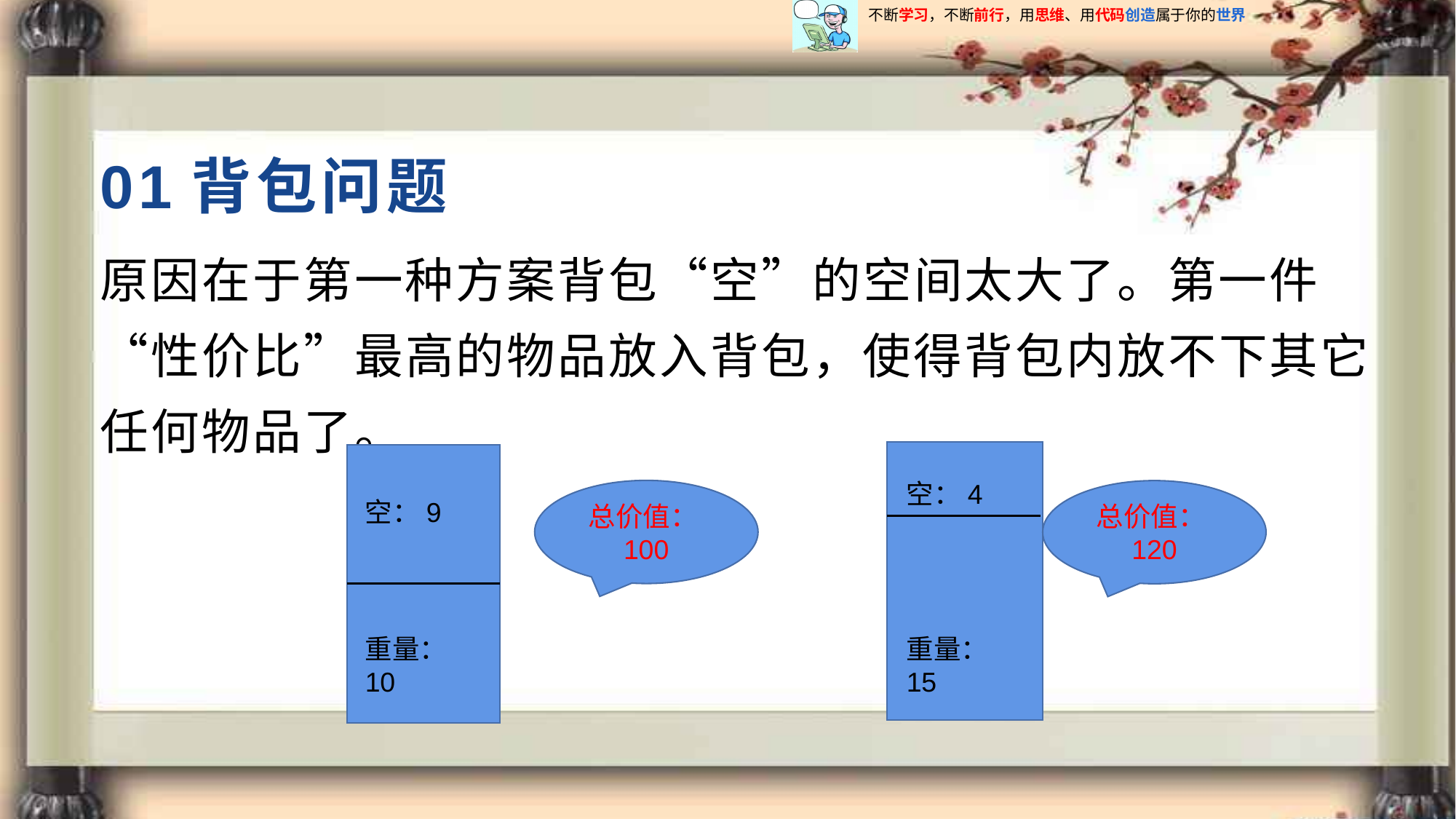

# 01背包问题
原因在于第一种方案背包“空”的空间太大了。第一件“性价比”最高的物品放入背包，使得背包内放不下其它任何物品了。

空：4
总价值：100
总价值：120
空：9
重量：10
重量：15